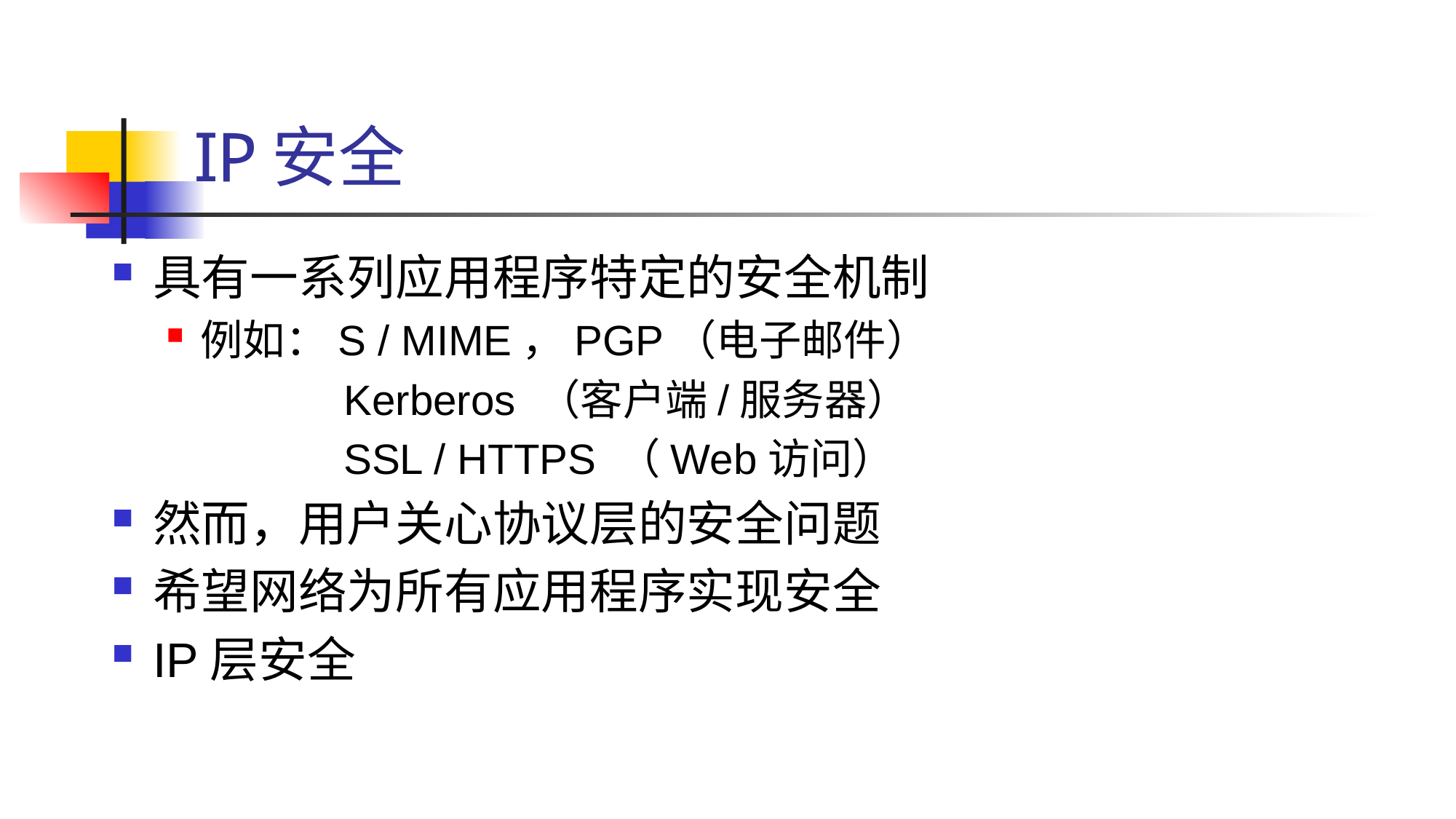

# IP安全
具有一系列应用程序特定的安全机制
例如：S / MIME，PGP（电子邮件）
               Kerberos （客户端/服务器）
               SSL / HTTPS （Web访问）
然而，用户关心协议层的安全问题
希望网络为所有应用程序实现安全
IP层安全